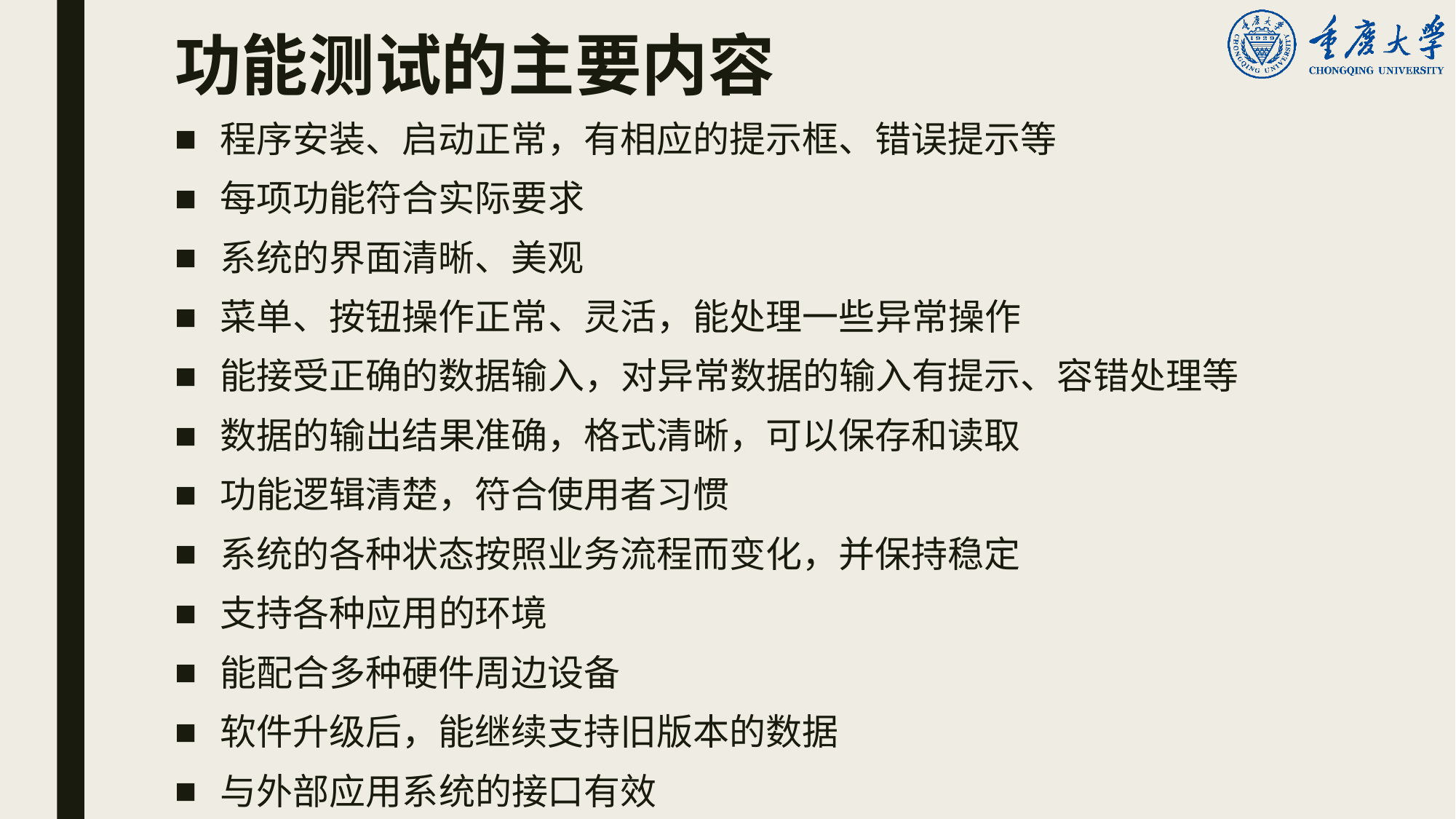

# 功能测试的主要内容
程序安装、启动正常，有相应的提示框、错误提示等
每项功能符合实际要求
系统的界面清晰、美观
菜单、按钮操作正常、灵活，能处理一些异常操作
能接受正确的数据输入，对异常数据的输入有提示、容错处理等
数据的输出结果准确，格式清晰，可以保存和读取
功能逻辑清楚，符合使用者习惯
系统的各种状态按照业务流程而变化，并保持稳定
支持各种应用的环境
能配合多种硬件周边设备
软件升级后，能继续支持旧版本的数据
与外部应用系统的接口有效